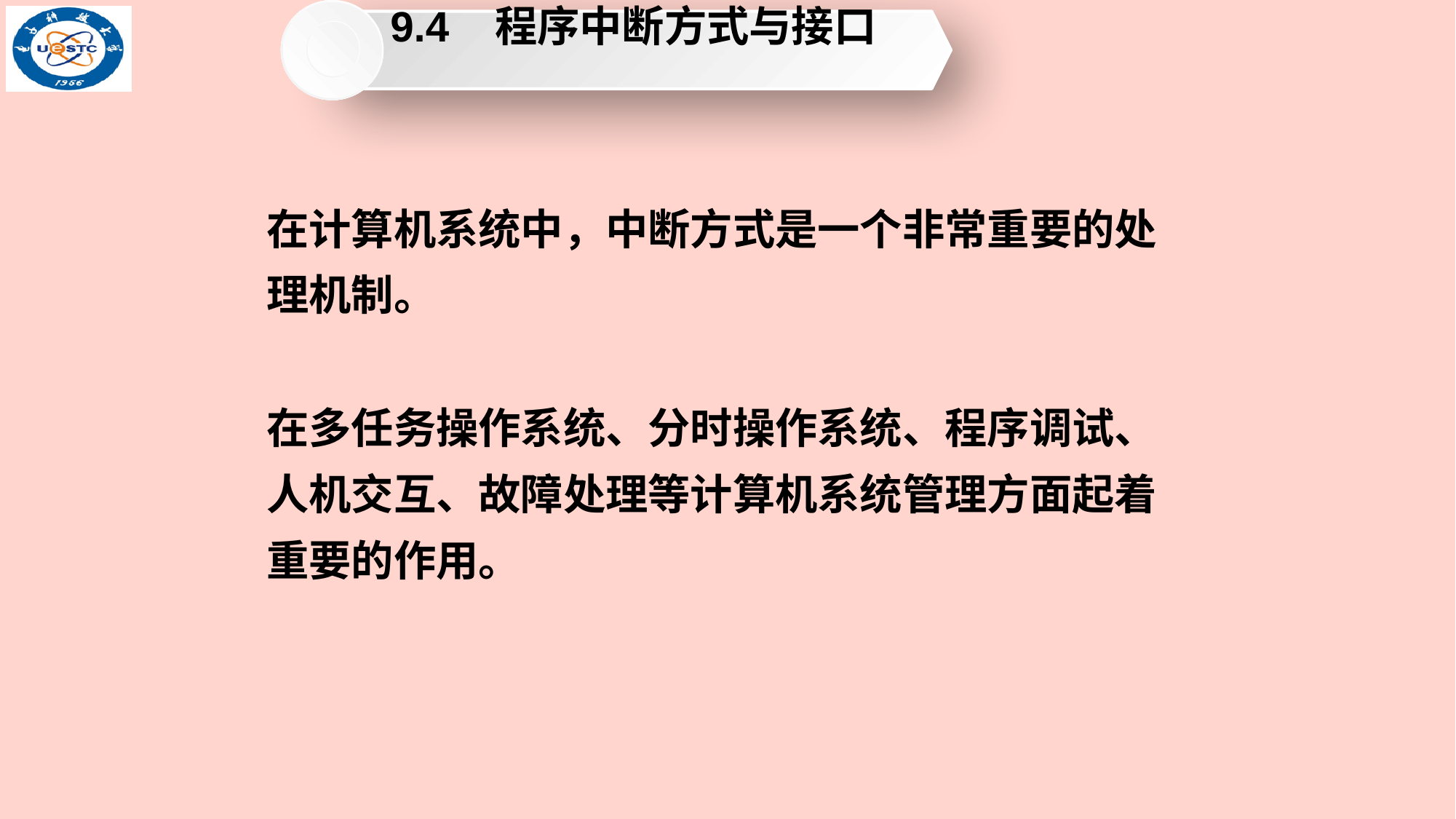

9.4   程序中断方式与接口

在计算机系统中，中断方式是一个非常重要的处理机制。
在多任务操作系统、分时操作系统、程序调试、人机交互、故障处理等计算机系统管理方面起着重要的作用。